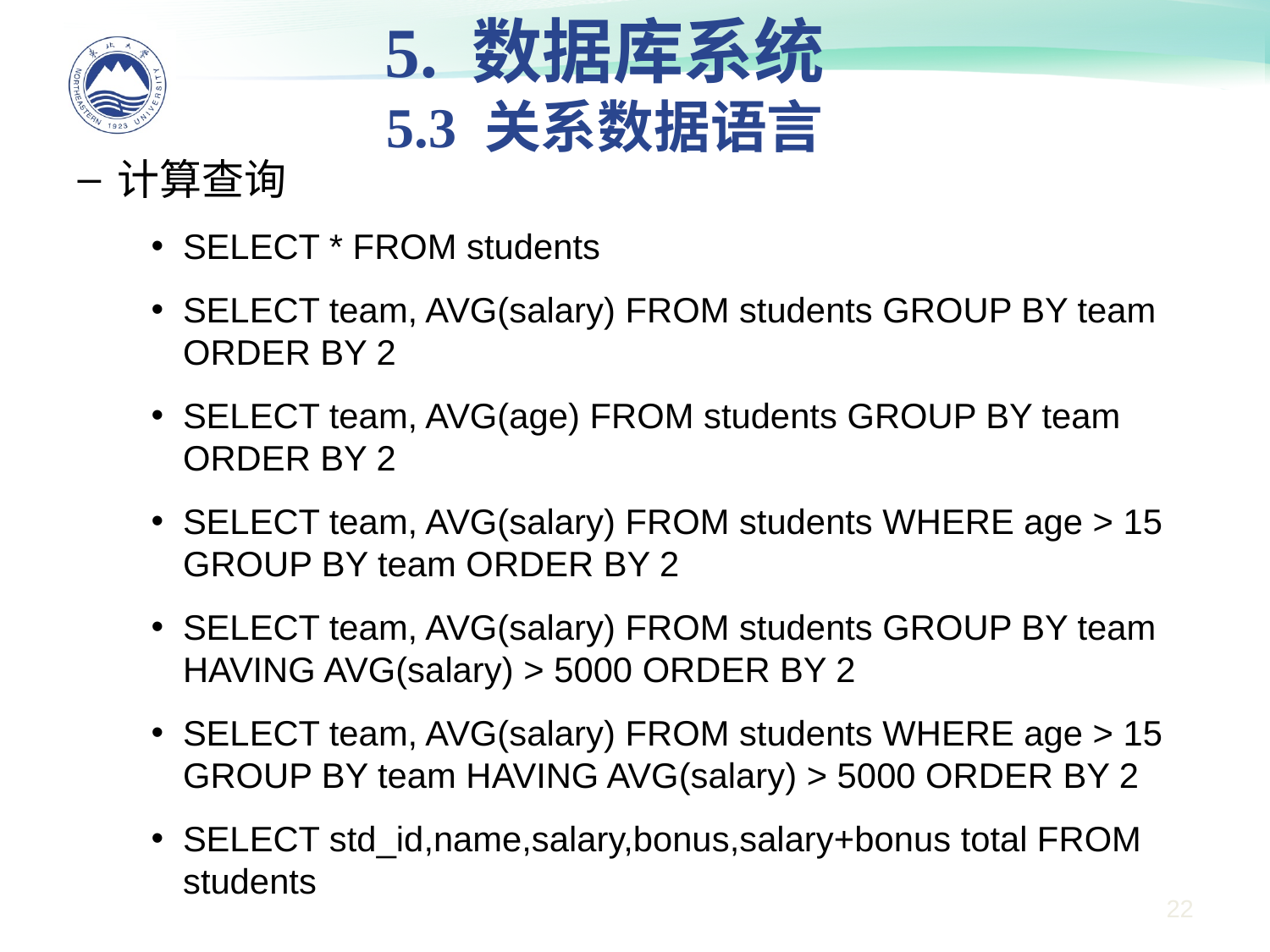

5. 数据库系统
5.3 关系数据语言
#
计算查询
SELECT * FROM students
SELECT team, AVG(salary) FROM students GROUP BY team ORDER BY 2
SELECT team, AVG(age) FROM students GROUP BY team ORDER BY 2
SELECT team, AVG(salary) FROM students WHERE age > 15 GROUP BY team ORDER BY 2
SELECT team, AVG(salary) FROM students GROUP BY team HAVING AVG(salary) > 5000 ORDER BY 2
SELECT team, AVG(salary) FROM students WHERE age > 15 GROUP BY team HAVING AVG(salary) > 5000 ORDER BY 2
SELECT std_id,name,salary,bonus,salary+bonus total FROM students
22